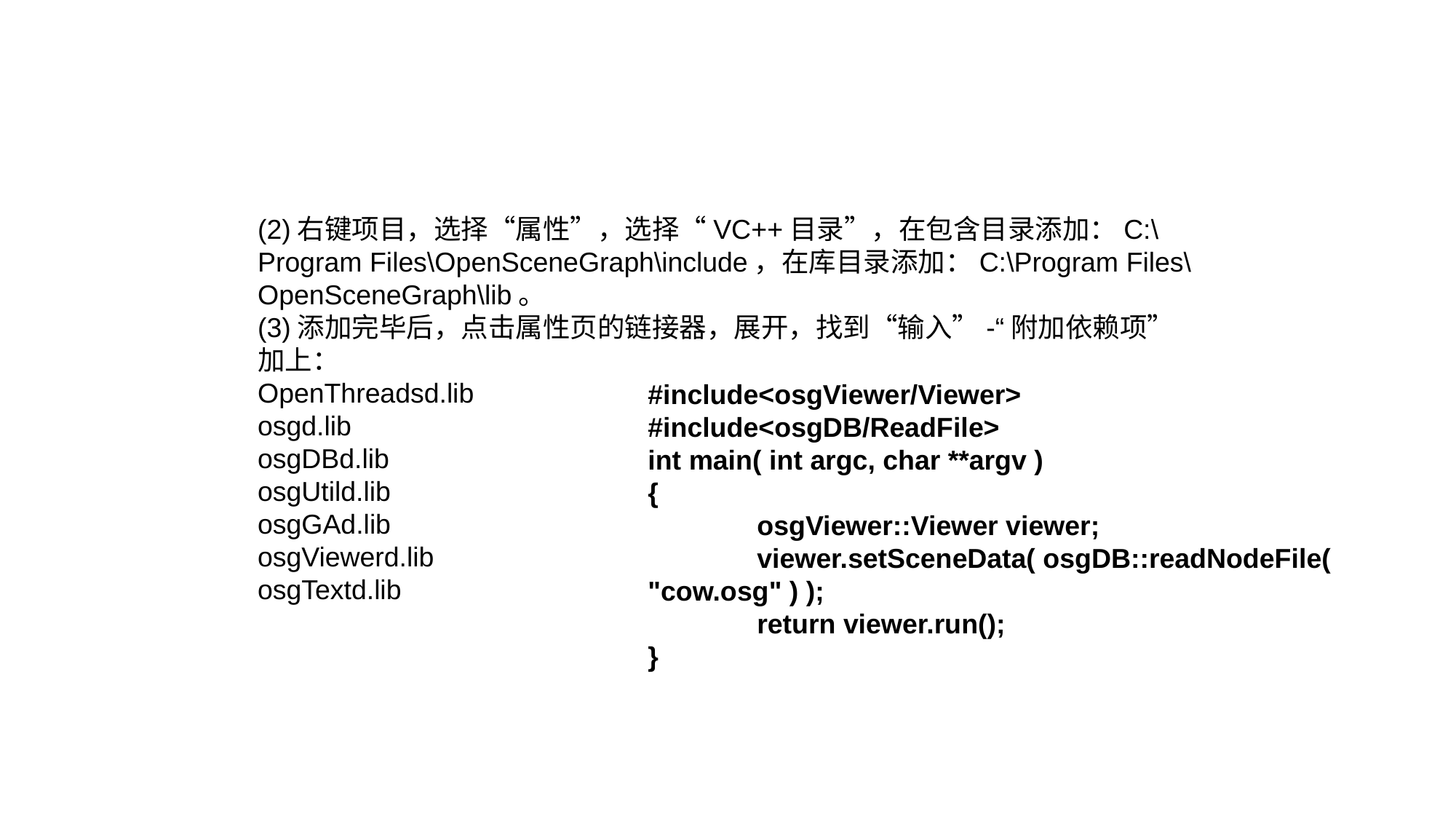

(2)右键项目，选择“属性”，选择“VC++目录”，在包含目录添加：C:\Program Files\OpenSceneGraph\include，在库目录添加：C:\Program Files\OpenSceneGraph\lib。
(3)添加完毕后，点击属性页的链接器，展开，找到“输入”-“附加依赖项”加上：
OpenThreadsd.lib
osgd.lib
osgDBd.lib
osgUtild.lib
osgGAd.lib
osgViewerd.lib
osgTextd.lib

#include<osgViewer/Viewer>
#include<osgDB/ReadFile>
int main( int argc, char **argv )
{
	osgViewer::Viewer viewer;
	viewer.setSceneData( osgDB::readNodeFile( "cow.osg" ) );
	return viewer.run();
}